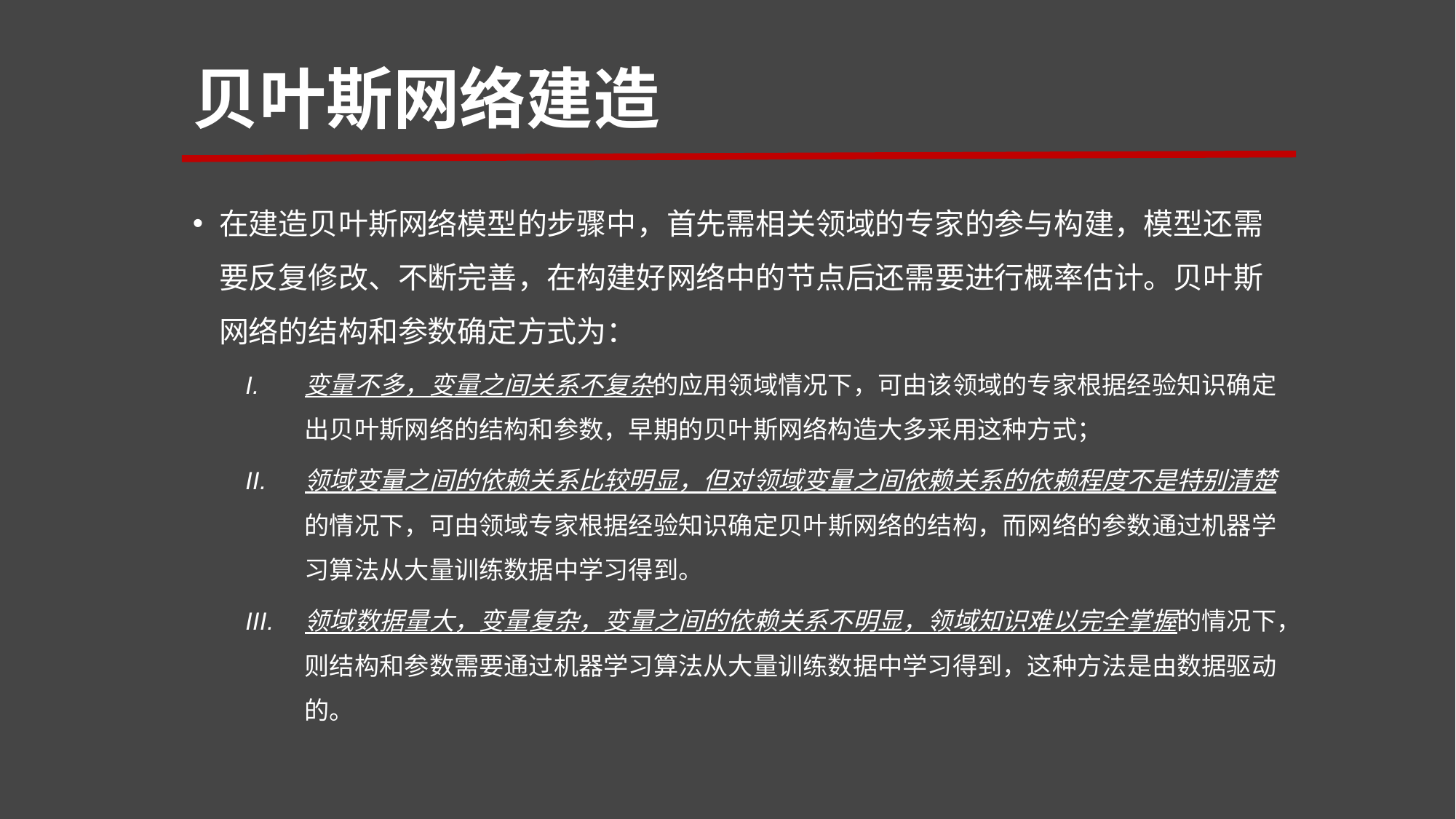

# 贝叶斯网络建造
在建造贝叶斯网络模型的步骤中，首先需相关领域的专家的参与构建，模型还需要反复修改、不断完善，在构建好网络中的节点后还需要进行概率估计。贝叶斯网络的结构和参数确定方式为：
变量不多，变量之间关系不复杂的应用领域情况下，可由该领域的专家根据经验知识确定出贝叶斯网络的结构和参数，早期的贝叶斯网络构造大多采用这种方式；
领域变量之间的依赖关系比较明显，但对领域变量之间依赖关系的依赖程度不是特别清楚的情况下，可由领域专家根据经验知识确定贝叶斯网络的结构，而网络的参数通过机器学习算法从大量训练数据中学习得到。
领域数据量大，变量复杂，变量之间的依赖关系不明显，领域知识难以完全掌握的情况下，则结构和参数需要通过机器学习算法从大量训练数据中学习得到，这种方法是由数据驱动的。